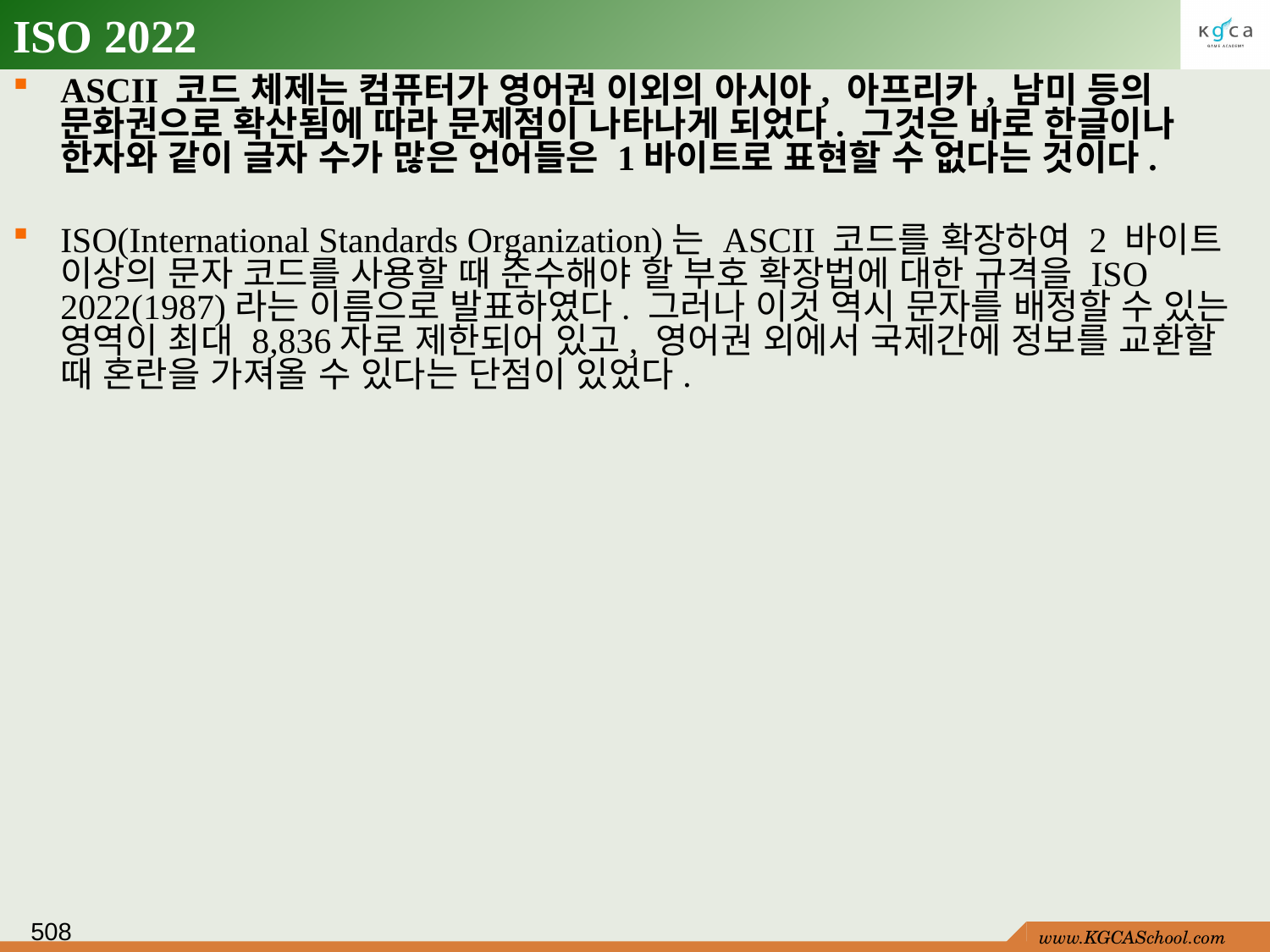

# ISO 2022
ASCII 코드 체제는 컴퓨터가 영어권 이외의 아시아, 아프리카, 남미 등의 문화권으로 확산됨에 따라 문제점이 나타나게 되었다. 그것은 바로 한글이나 한자와 같이 글자 수가 많은 언어들은 1바이트로 표현할 수 없다는 것이다.

ISO(International Standards Organization)는 ASCII 코드를 확장하여 2 바이트 이상의 문자 코드를 사용할 때 준수해야 할 부호 확장법에 대한 규격을 ISO 2022(1987)라는 이름으로 발표하였다. 그러나 이것 역시 문자를 배정할 수 있는 영역이 최대 8,836자로 제한되어 있고, 영어권 외에서 국제간에 정보를 교환할 때 혼란을 가져올 수 있다는 단점이 있었다.

508